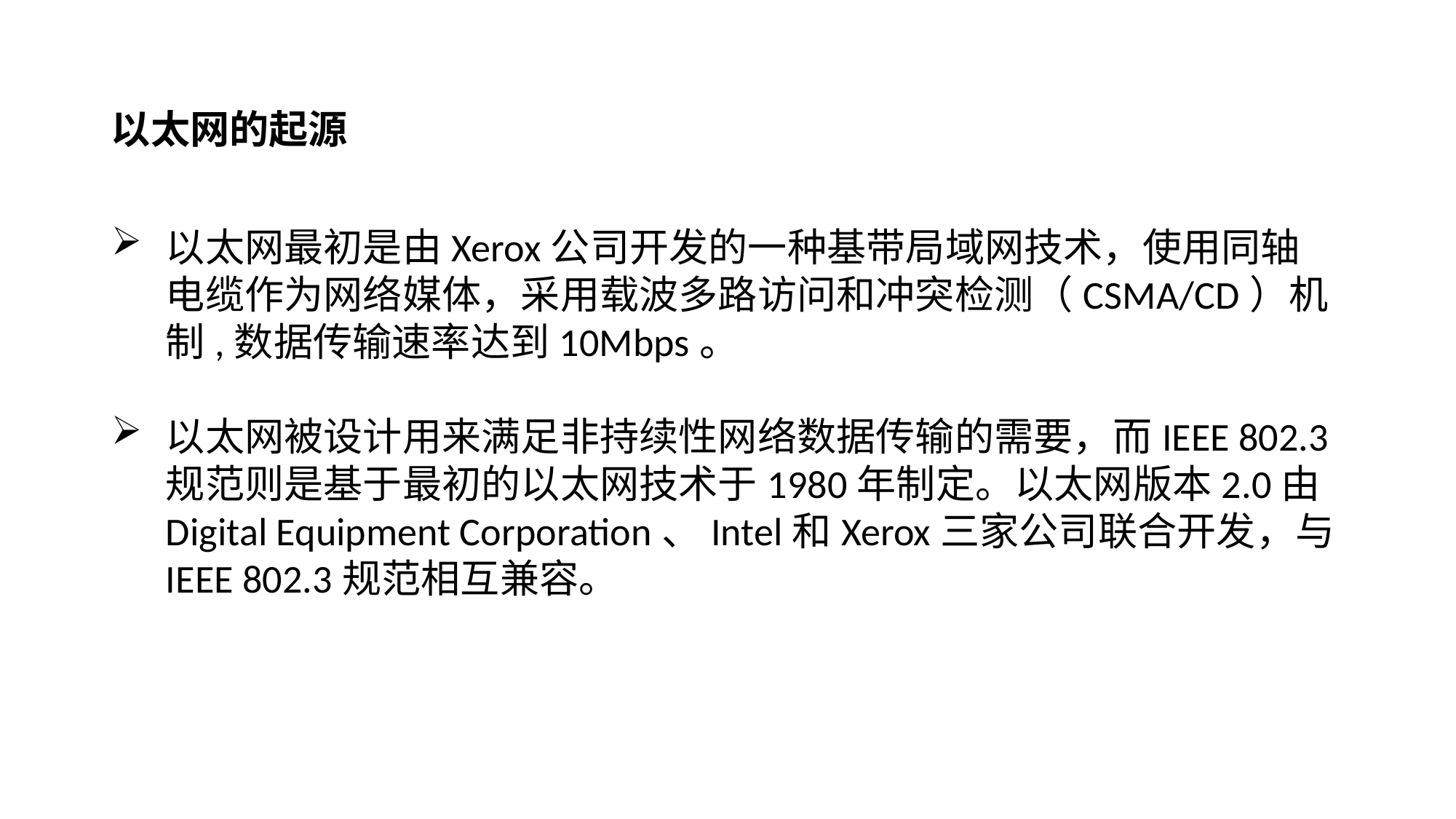

以太网的起源
以太网最初是由Xerox公司开发的一种基带局域网技术，使用同轴电缆作为网络媒体，采用载波多路访问和冲突检测（CSMA/CD）机制,数据传输速率达到10Mbps。

以太网被设计用来满足非持续性网络数据传输的需要，而IEEE 802.3规范则是基于最初的以太网技术于1980年制定。以太网版本2.0由Digital Equipment Corporation、Intel和Xerox三家公司联合开发，与IEEE 802.3规范相互兼容。